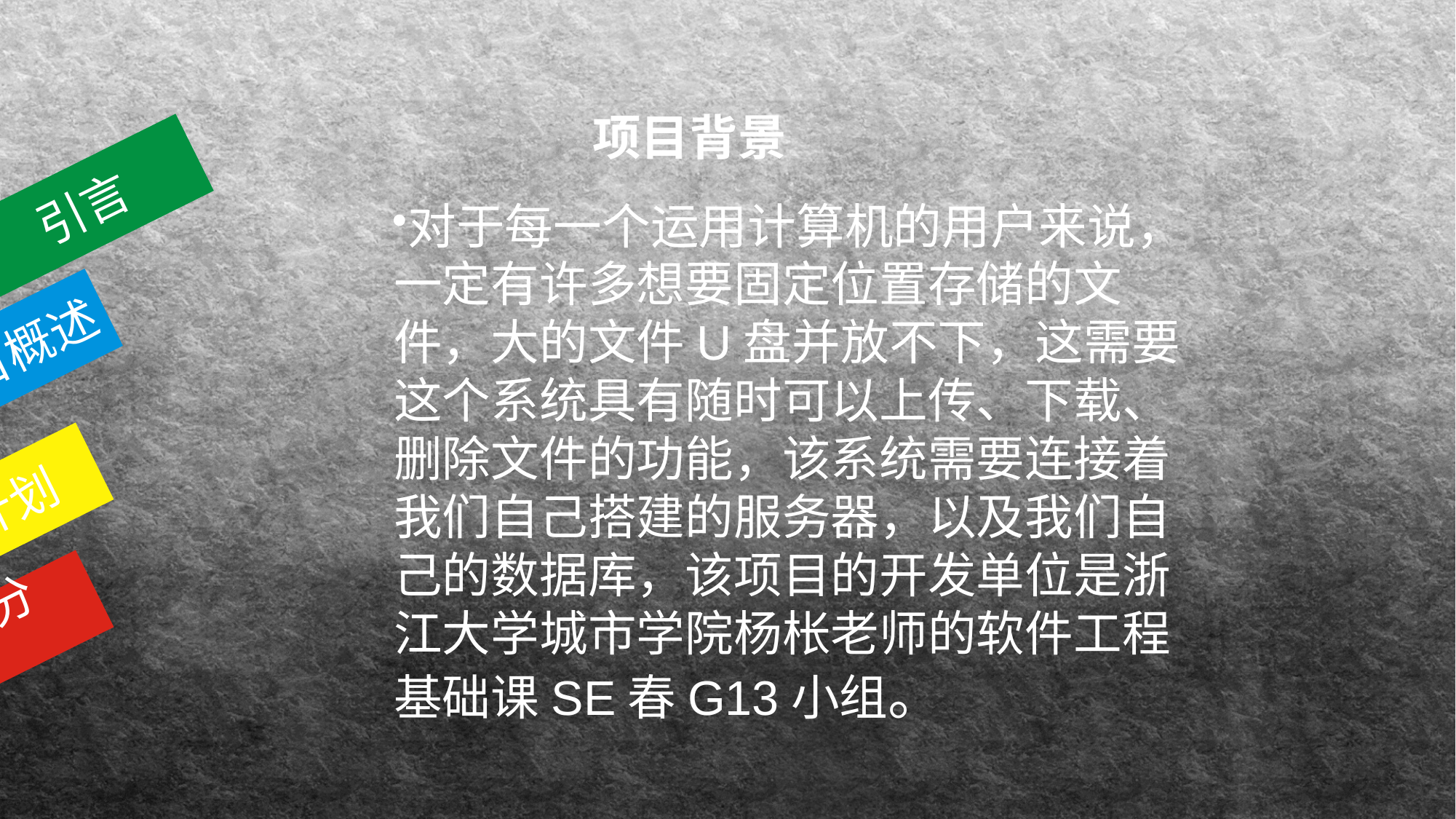

项目背景
对于每一个运用计算机的用户来说，一定有许多想要固定位置存储的文件，大的文件U盘并放不下，这需要这个系统具有随时可以上传、下载、删除文件的功能，该系统需要连接着我们自己搭建的服务器，以及我们自己的数据库，该项目的开发单位是浙江大学城市学院杨枨老师的软件工程基础课SE春G13小组。
               引言

项目概述

         实施计划
人员组织和分工